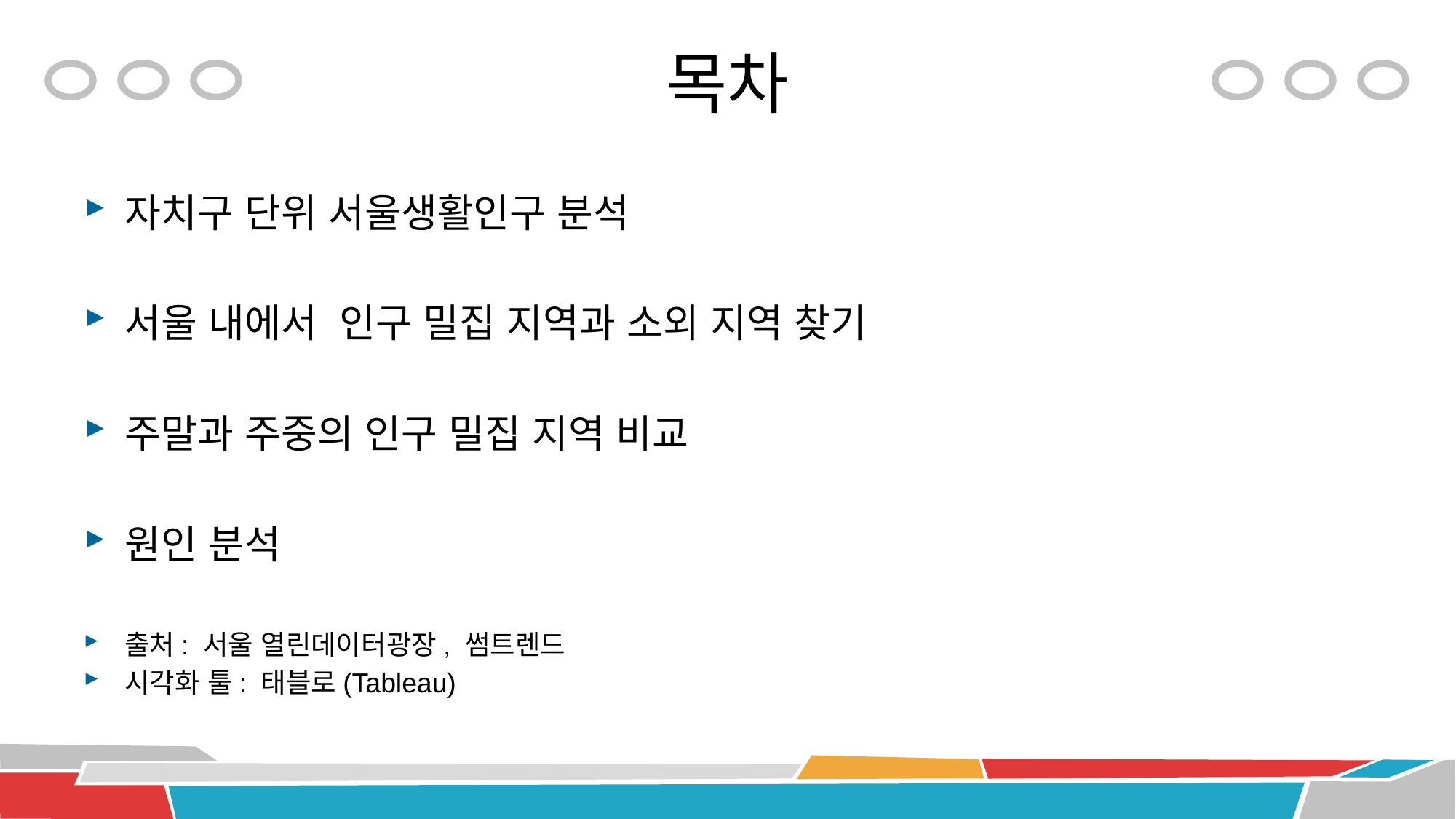

# 목차
자치구 단위 서울생활인구 분석

서울 내에서  인구 밀집 지역과 소외 지역 찾기

주말과 주중의 인구 밀집 지역 비교

원인 분석

출처: 서울 열린데이터광장, 썸트렌드
시각화 툴: 태블로(Tableau)